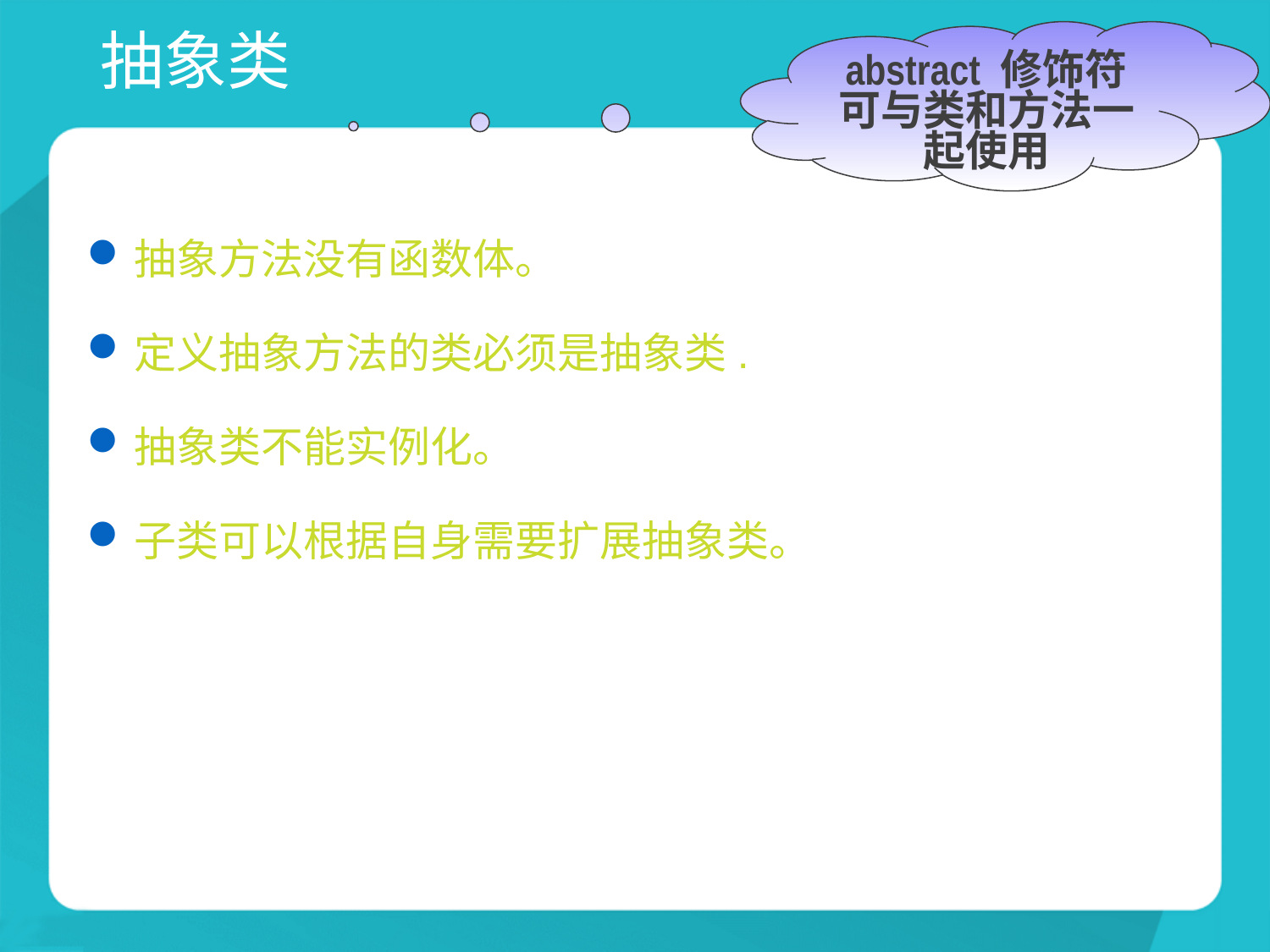

# 抽象类
abstract 修饰符可与类和方法一起使用
抽象方法没有函数体。
定义抽象方法的类必须是抽象类.
抽象类不能实例化。
子类可以根据自身需要扩展抽象类。